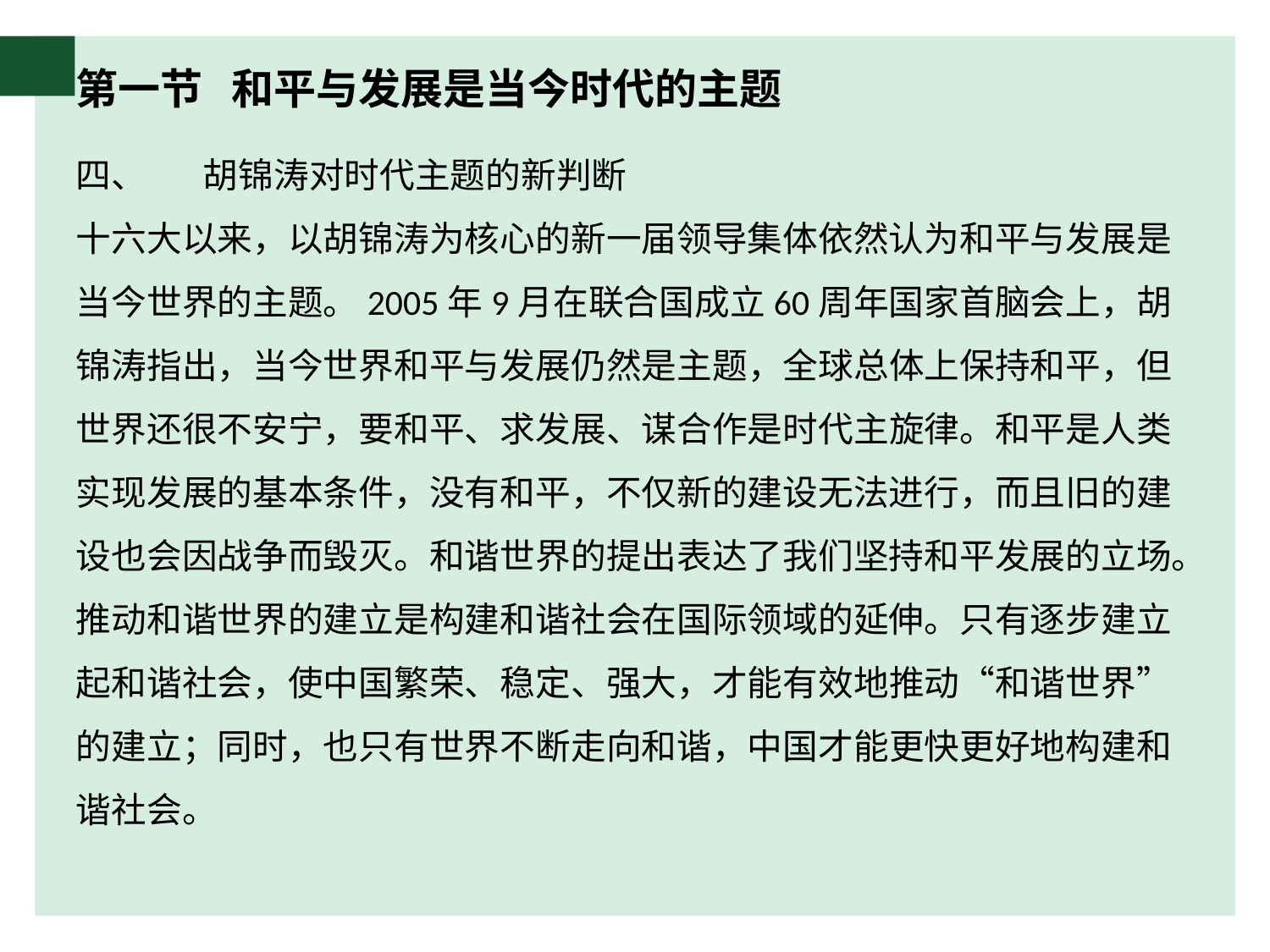

# 第一节   和平与发展是当今时代的主题
四、	胡锦涛对时代主题的新判断
十六大以来，以胡锦涛为核心的新一届领导集体依然认为和平与发展是当今世界的主题。2005年9月在联合国成立60周年国家首脑会上，胡锦涛指出，当今世界和平与发展仍然是主题，全球总体上保持和平，但世界还很不安宁，要和平、求发展、谋合作是时代主旋律。和平是人类实现发展的基本条件，没有和平，不仅新的建设无法进行，而且旧的建设也会因战争而毁灭。和谐世界的提出表达了我们坚持和平发展的立场。推动和谐世界的建立是构建和谐社会在国际领域的延伸。只有逐步建立起和谐社会，使中国繁荣、稳定、强大，才能有效地推动“和谐世界”的建立；同时，也只有世界不断走向和谐，中国才能更快更好地构建和
谐社会。